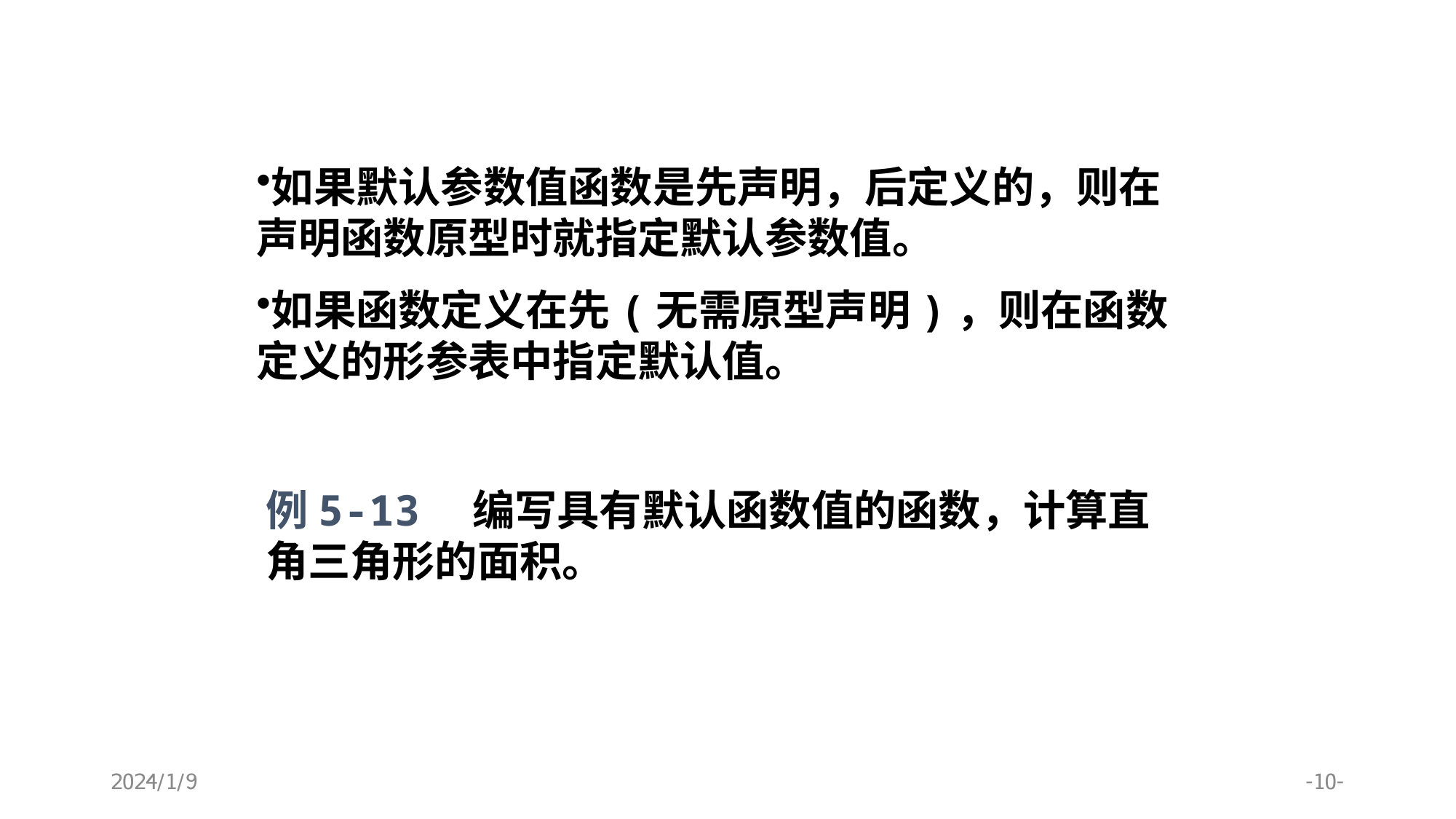

如果默认参数值函数是先声明，后定义的，则在声明函数原型时就指定默认参数值。
如果函数定义在先(无需原型声明)，则在函数定义的形参表中指定默认值。
例5-13  编写具有默认函数值的函数，计算直角三角形的面积。
2024/1/9
-10-